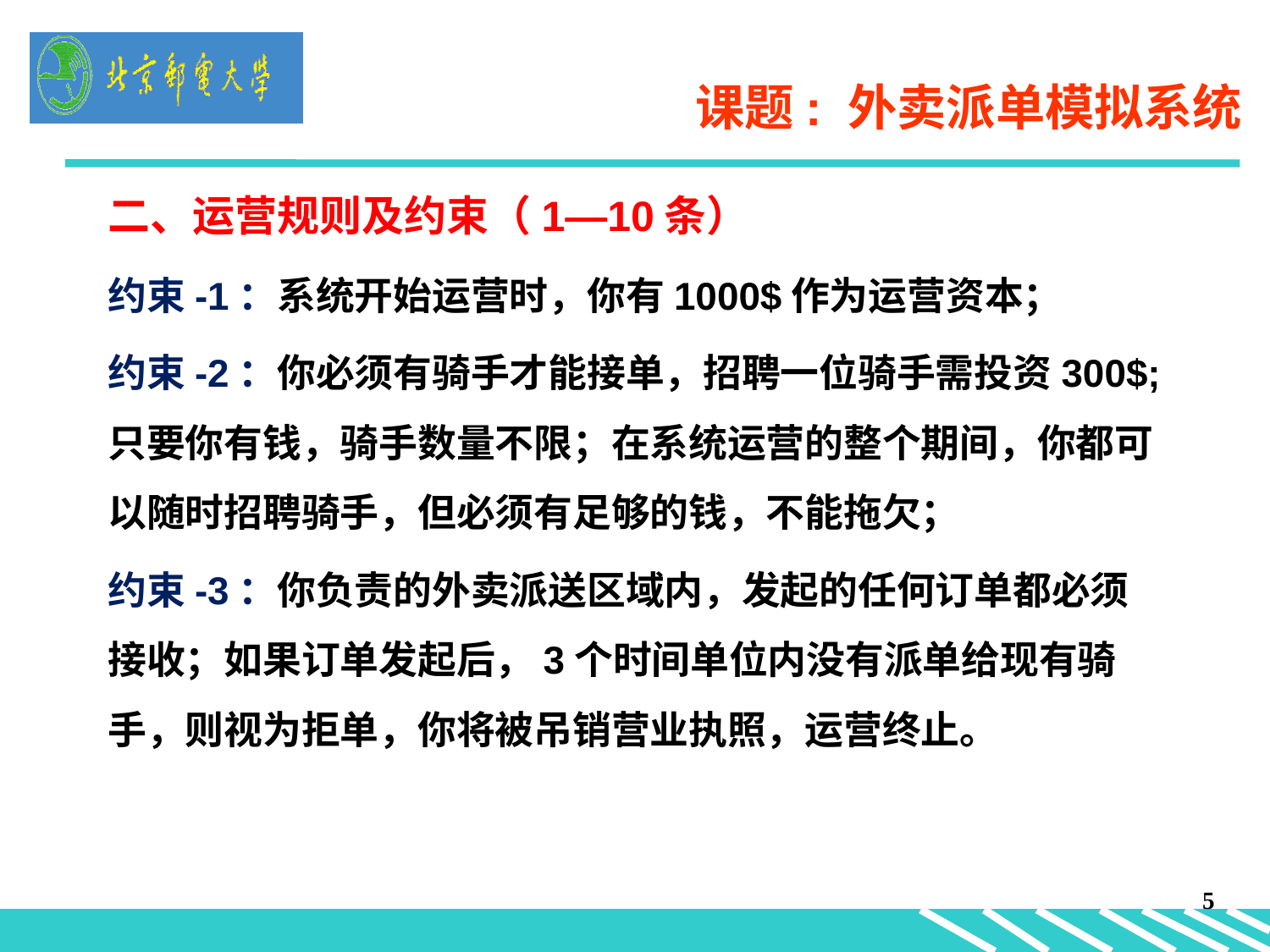

# 课题: 外卖派单模拟系统
二、运营规则及约束（1—10条）
约束-1：系统开始运营时，你有1000$作为运营资本；
约束-2：你必须有骑手才能接单，招聘一位骑手需投资300$; 只要你有钱，骑手数量不限；在系统运营的整个期间，你都可以随时招聘骑手，但必须有足够的钱，不能拖欠；
约束-3：你负责的外卖派送区域内，发起的任何订单都必须接收；如果订单发起后，3个时间单位内没有派单给现有骑手，则视为拒单，你将被吊销营业执照，运营终止。

5